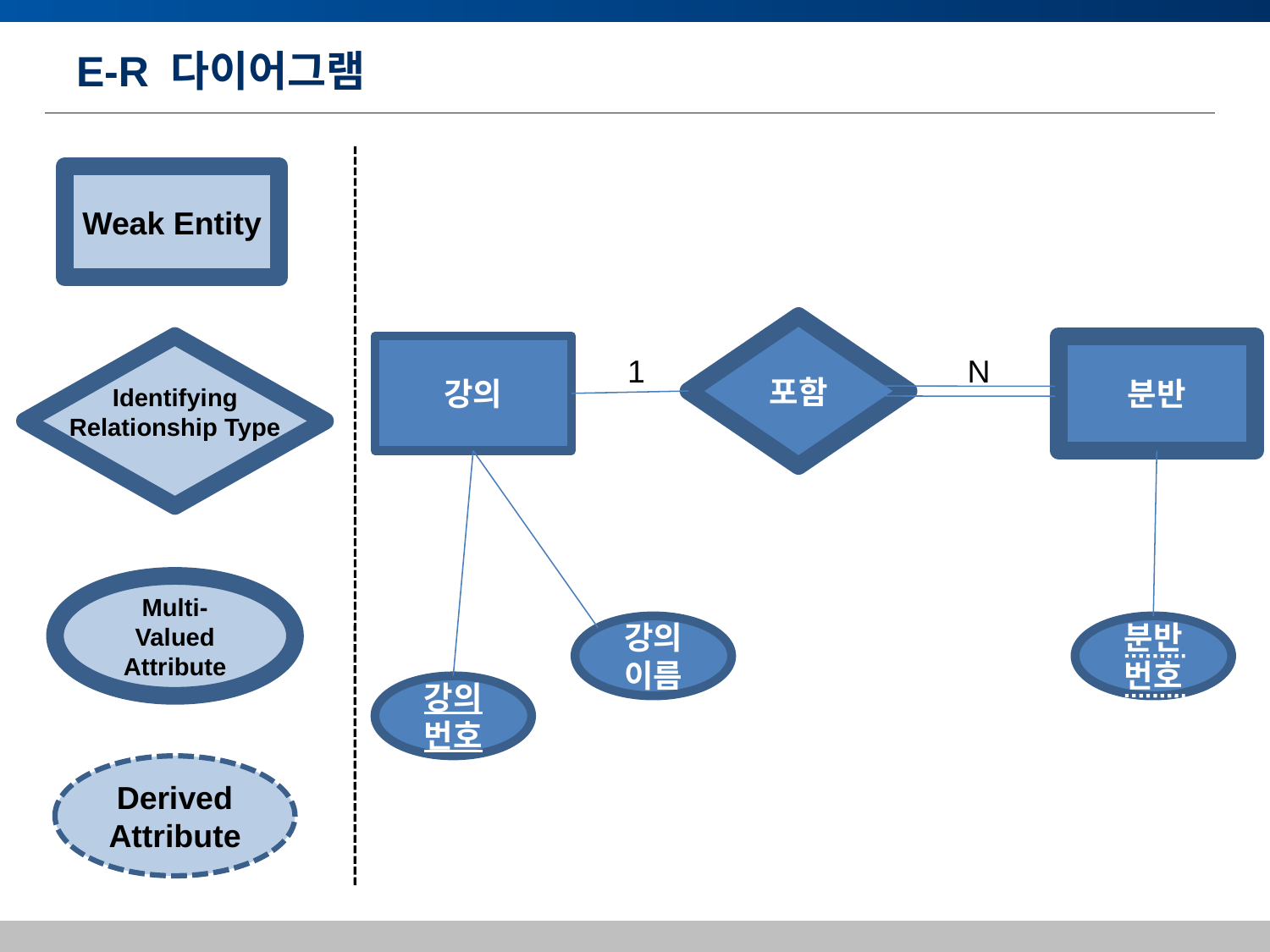

# E-R 다이어그램
Weak Entity
포함

강의
분반
1
N
Identifying Relationship Type

Multi-Valued Attribute
강의이름
분반번호
강의번호
Derived
Attribute